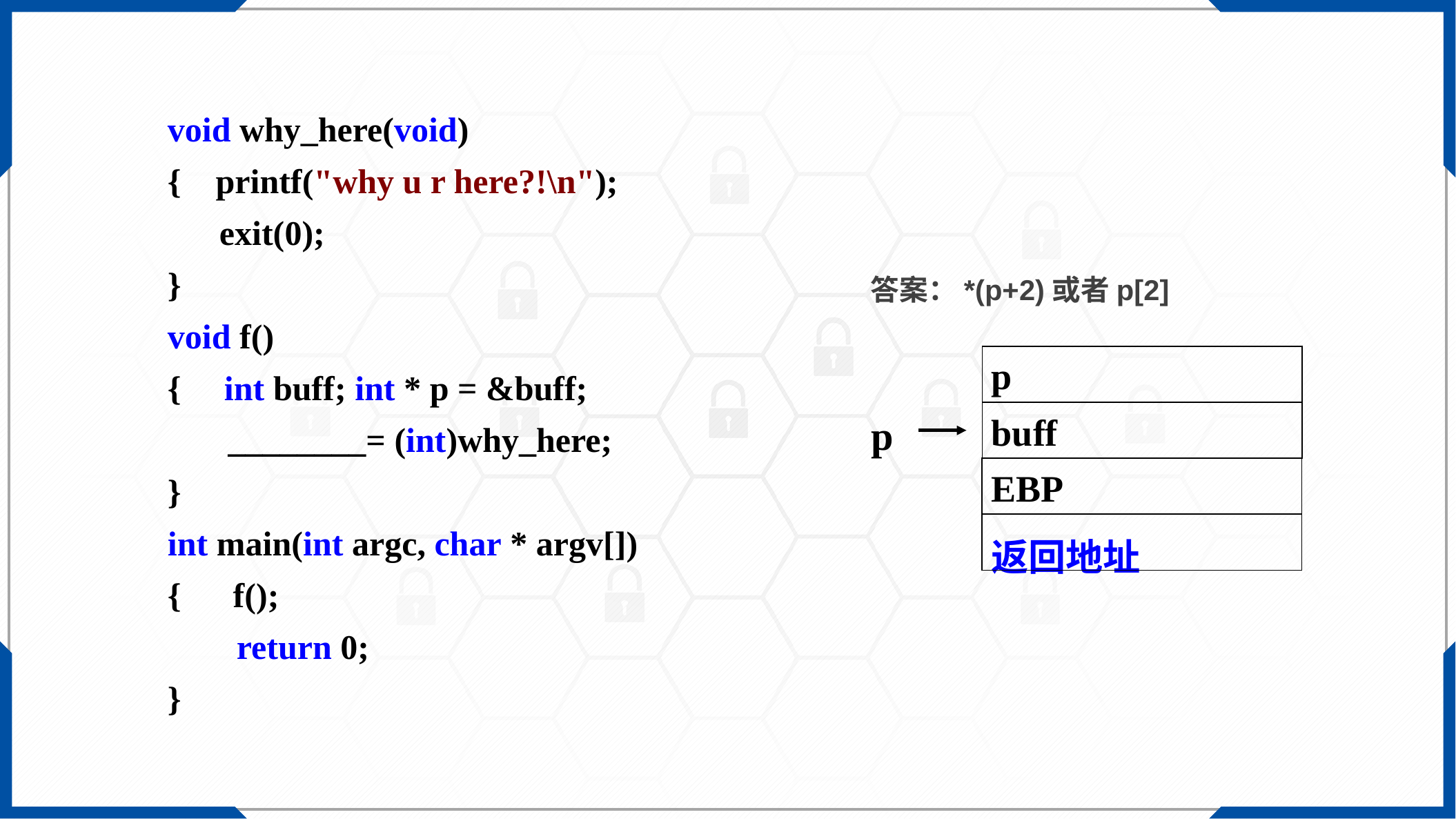

void why_here(void)
{    printf("why u r here?!\n");
      exit(0);
}
void f()
{     int buff; int * p = &buff;
       ________= (int)why_here;
}
int main(int argc, char * argv[])
{      f();
        return 0;
}
答案：*(p+2)或者p[2]
| p |
| --- |
| buff |
p
| EBP |
| --- |
| 返回地址 |